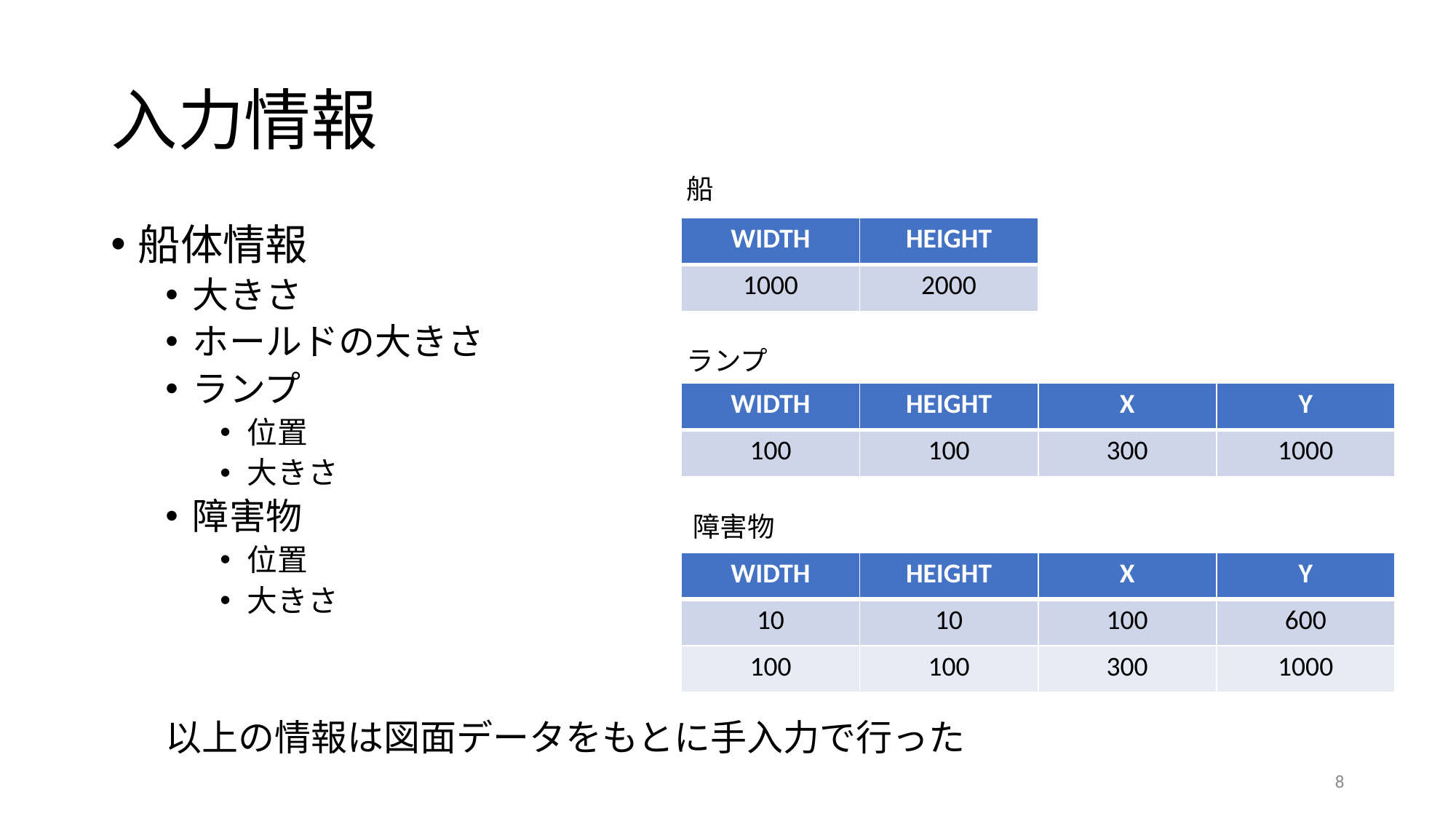

# 入力情報
船
船体情報
大きさ
ホールドの大きさ
ランプ
位置
大きさ
障害物
位置
大きさ

以上の情報は図面データをもとに手入力で行った

| WIDTH | HEIGHT |
| --- | --- |
| 1000 | 2000 |
ランプ
| WIDTH | HEIGHT | X | Y |
| --- | --- | --- | --- |
| 100 | 100 | 300 | 1000 |
障害物
| WIDTH | HEIGHT | X | Y |
| --- | --- | --- | --- |
| 10 | 10 | 100 | 600 |
| 100 | 100 | 300 | 1000 |
8